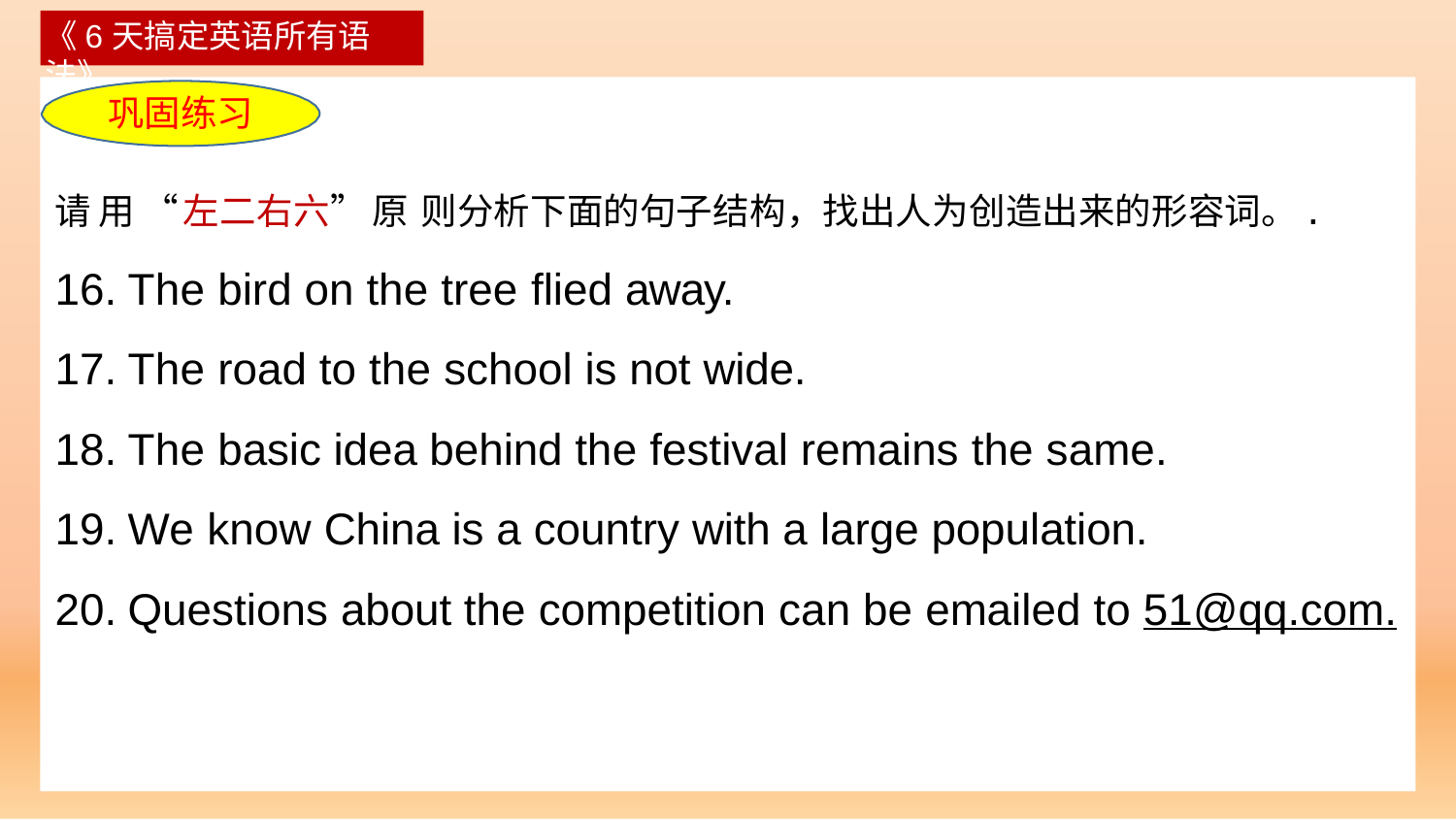

《6天搞定英语所有语法》

# 巩固练习
请用“左二右六”原则分析下面的句子结构，找出人为创造出来的形容词。.
The bird on the tree flied away.
The road to the school is not wide.
The basic idea behind the festival remains the same.
We know China is a country with a large population.
Questions about the competition can be emailed to 51@qq.com.